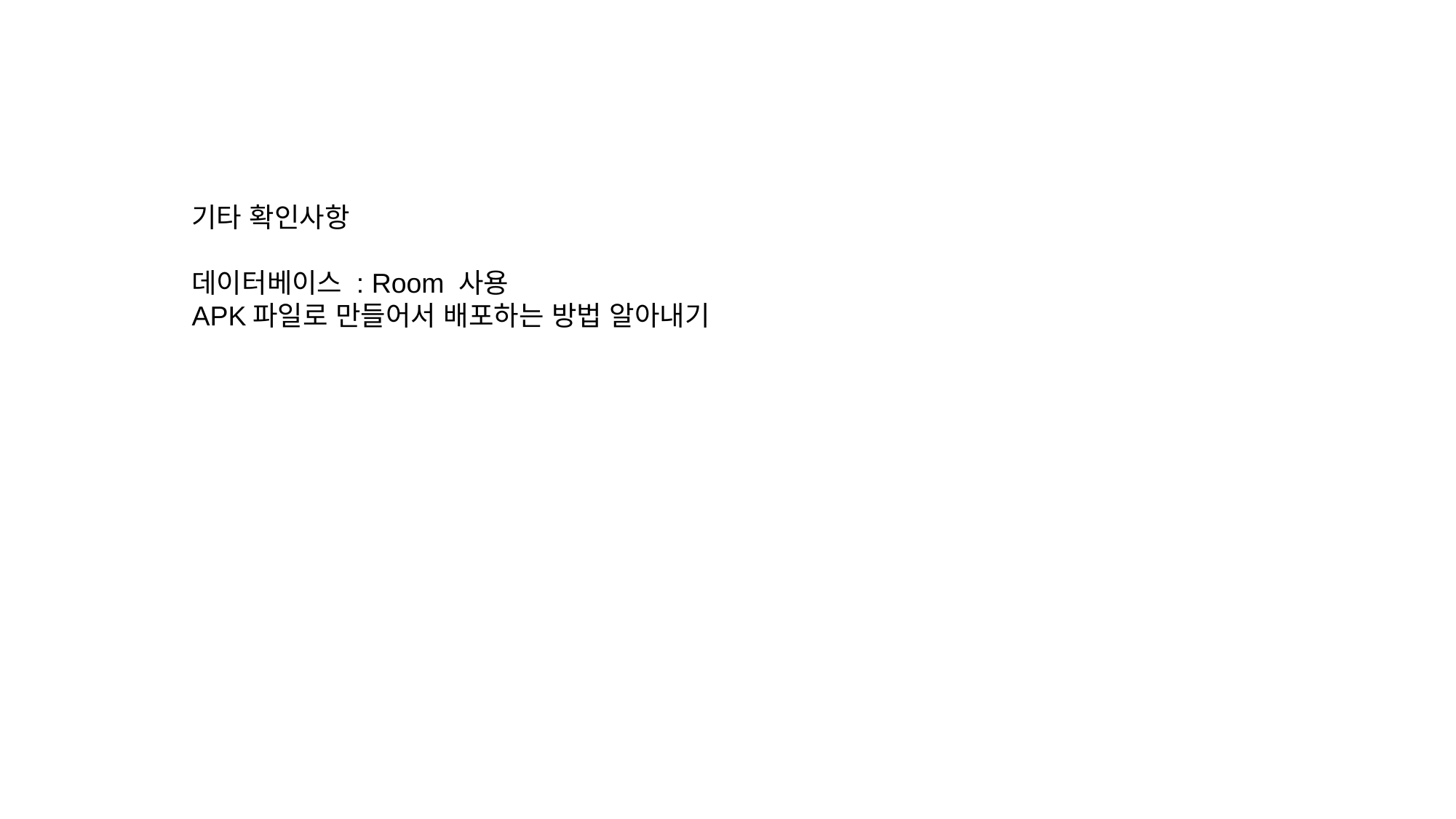

기타 확인사항

데이터베이스 : Room 사용
APK파일로 만들어서 배포하는 방법 알아내기